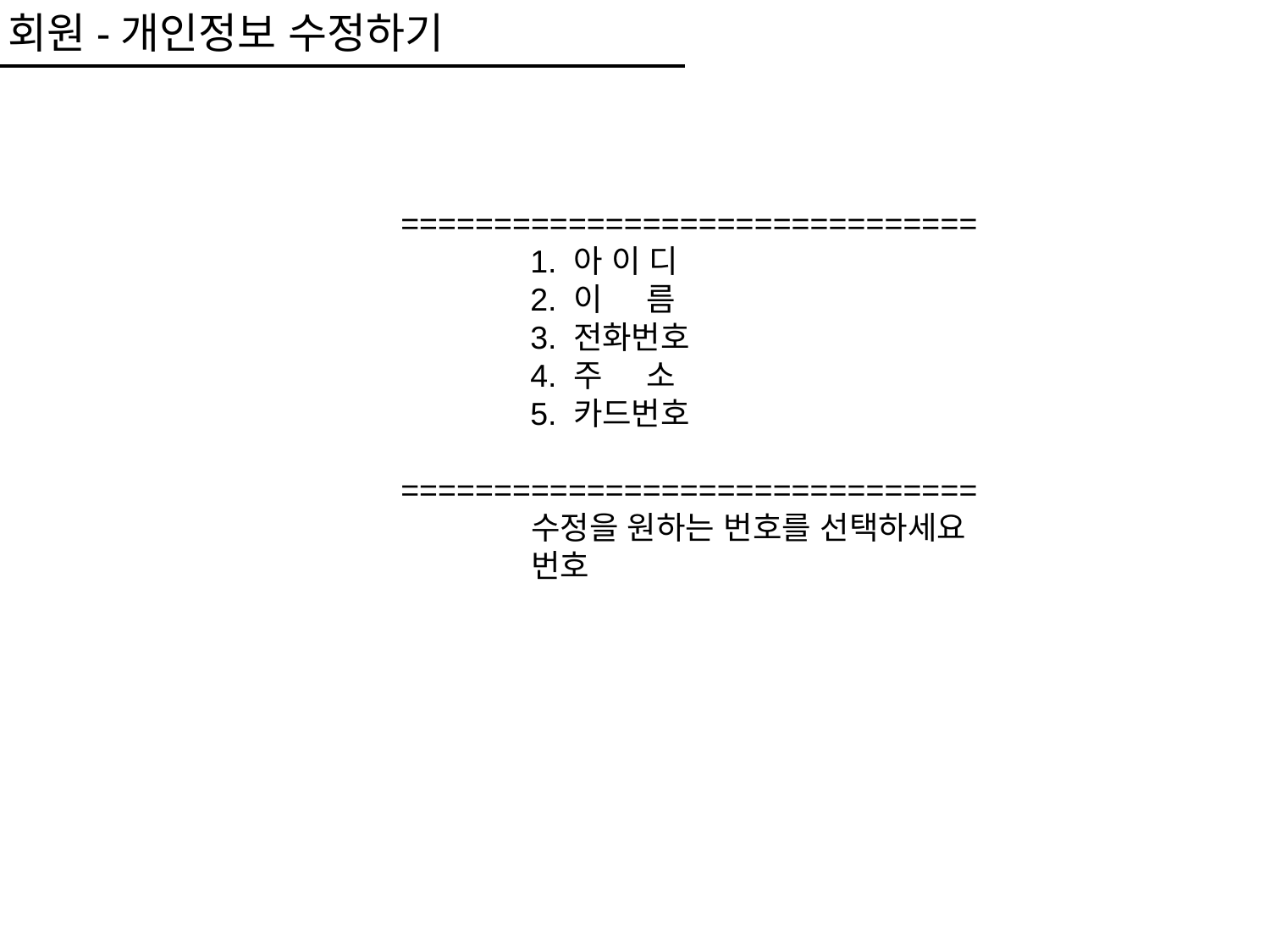

회원-개인정보 수정하기

===============================
1. 아 이 디
2. 이     름
3. 전화번호
4. 주     소
5. 카드번호

===============================
		 수정을 원하는 번호를 선택하세요
		 번호